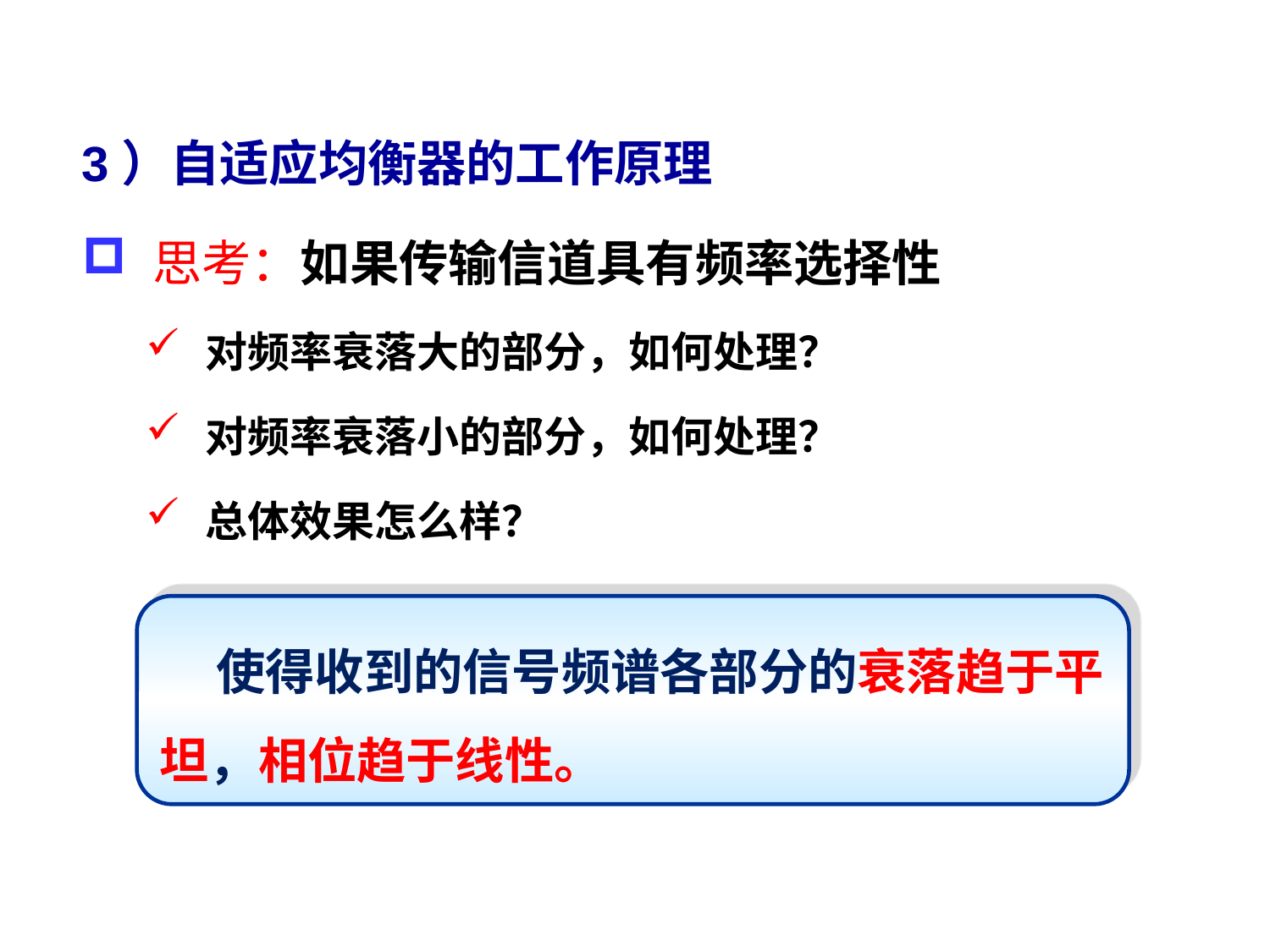

# 一、自适应均衡原理
3）自适应均衡器的工作原理
 思考：如果传输信道具有频率选择性
 对频率衰落大的部分，如何处理？
 对频率衰落小的部分，如何处理？
 总体效果怎么样？

    使得收到的信号频谱各部分的衰落趋于平坦，相位趋于线性。